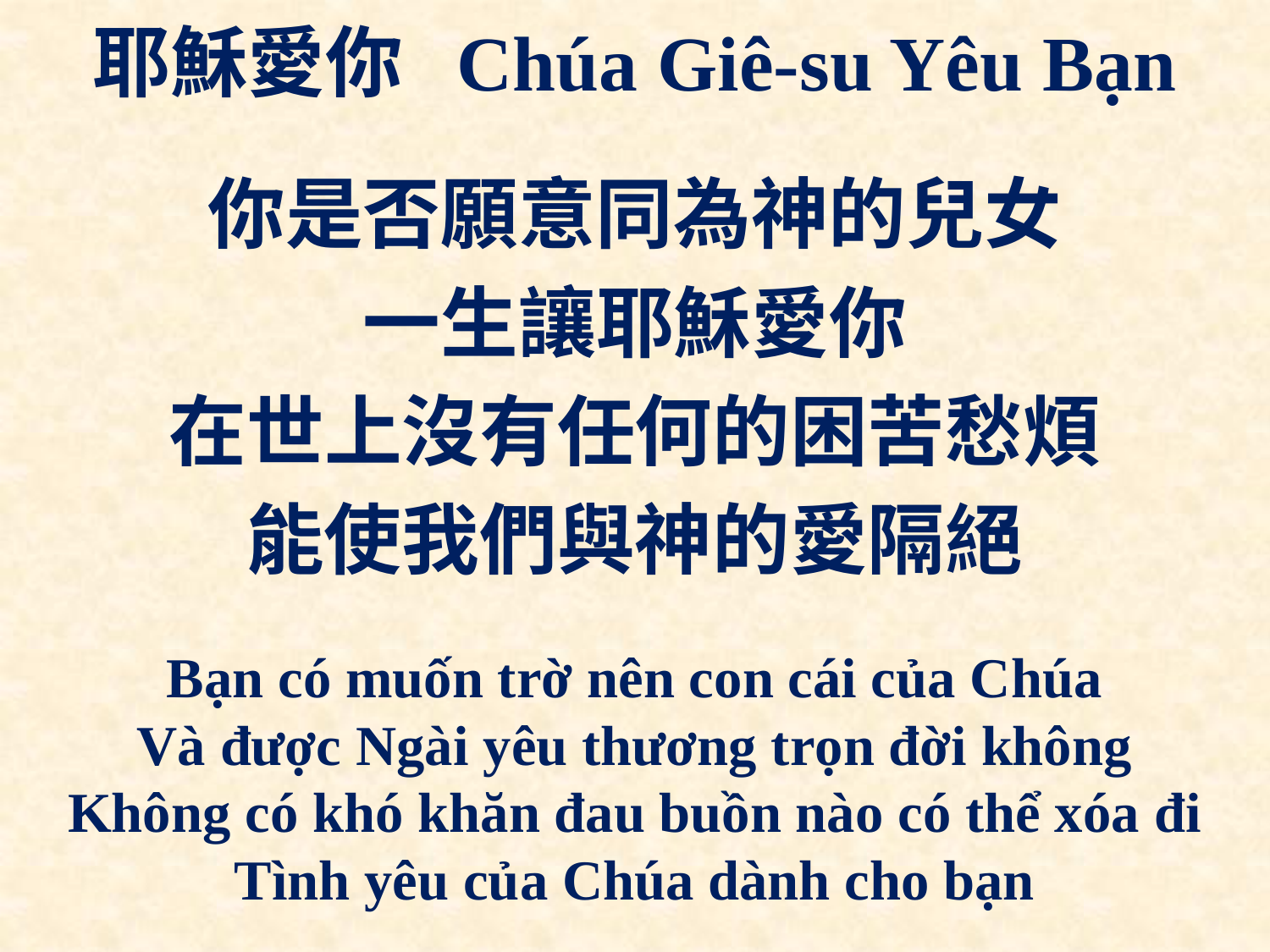

# 耶穌愛你  Chúa Giê-su Yêu Bạn
你是否願意同為神的兒女
一生讓耶穌愛你
在世上沒有任何的困苦愁煩
能使我們與神的愛隔絕
Bạn có muốn trờ nên con cái của Chúa
Và được Ngài yêu thương trọn đời không
Không có khó khăn đau buồn nào có thể xóa đi
Tình yêu của Chúa dành cho bạn